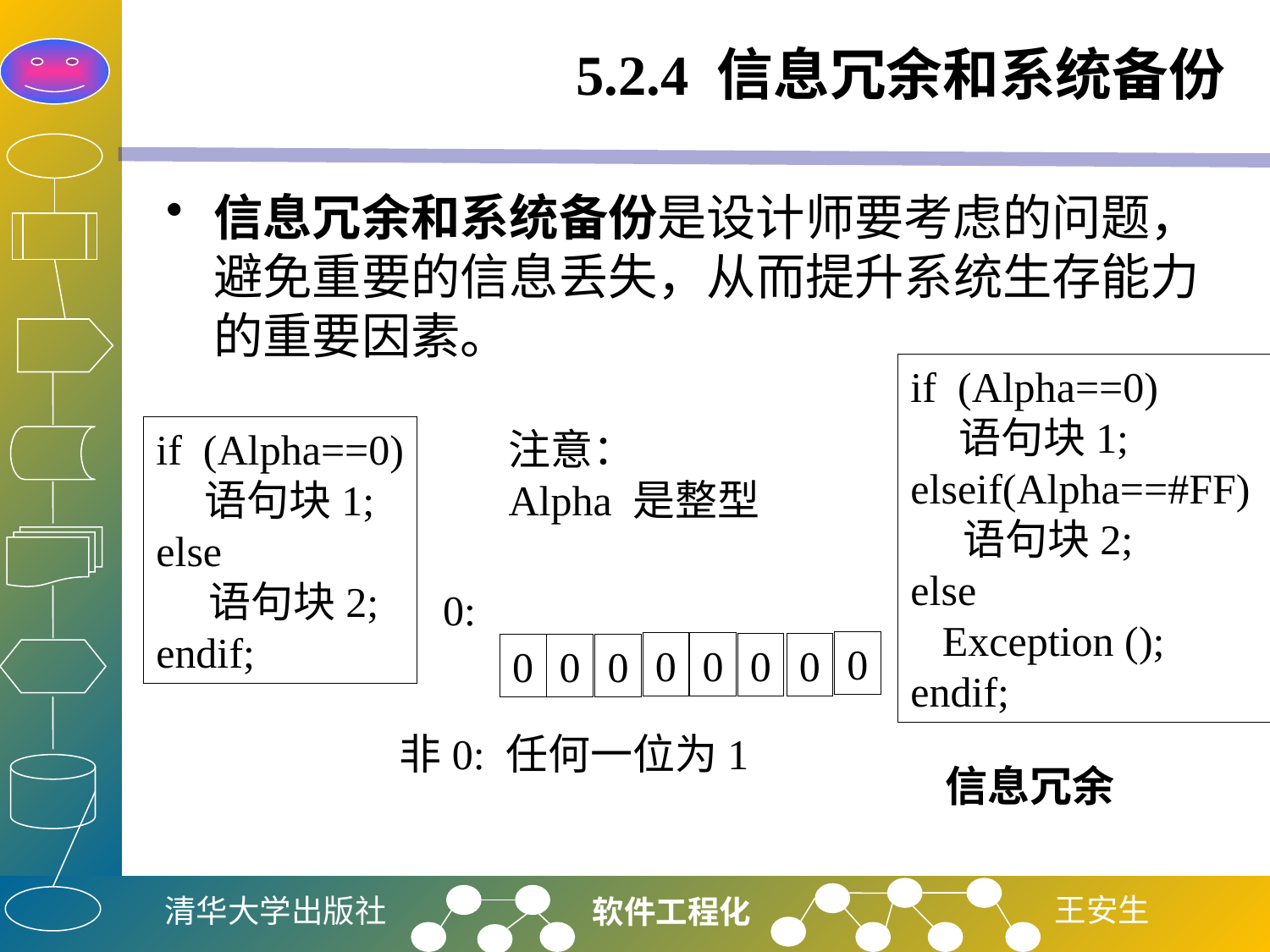

# 5.2.4 信息冗余和系统备份
信息冗余和系统备份是设计师要考虑的问题，避免重要的信息丢失，从而提升系统生存能力的重要因素。
if  (Alpha==0)
    语句块1;
elseif(Alpha==#FF)
    语句块2;
else
   Exception ();
endif;
if  (Alpha==0)
    语句块1;
else
    语句块2;
endif;
注意：
Alpha 是整型

0:
0
0
0
0
0
0
0
0
非0: 任何一位为1
信息冗余